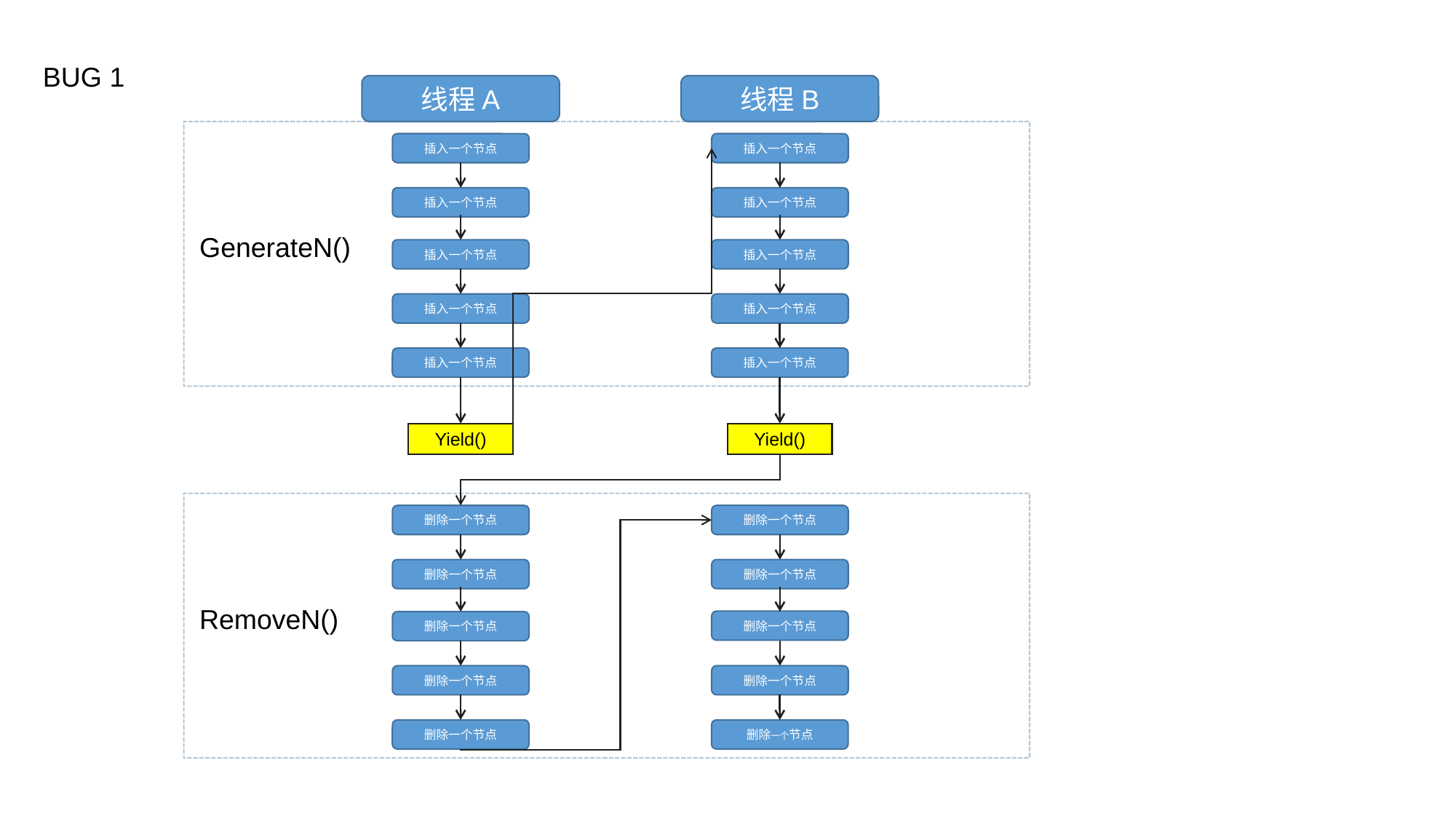

BUG 1
线程A
线程B

插入一个节点
插入一个节点
插入一个节点
插入一个节点
GenerateN()
插入一个节点
插入一个节点
插入一个节点
插入一个节点
插入一个节点
插入一个节点
Yield()
Yield()

删除一个节点
删除一个节点
删除一个节点
删除一个节点
RemoveN()
删除一个节点
删除一个节点
删除一个节点
删除一个节点
删除一个节点
删除一个节点